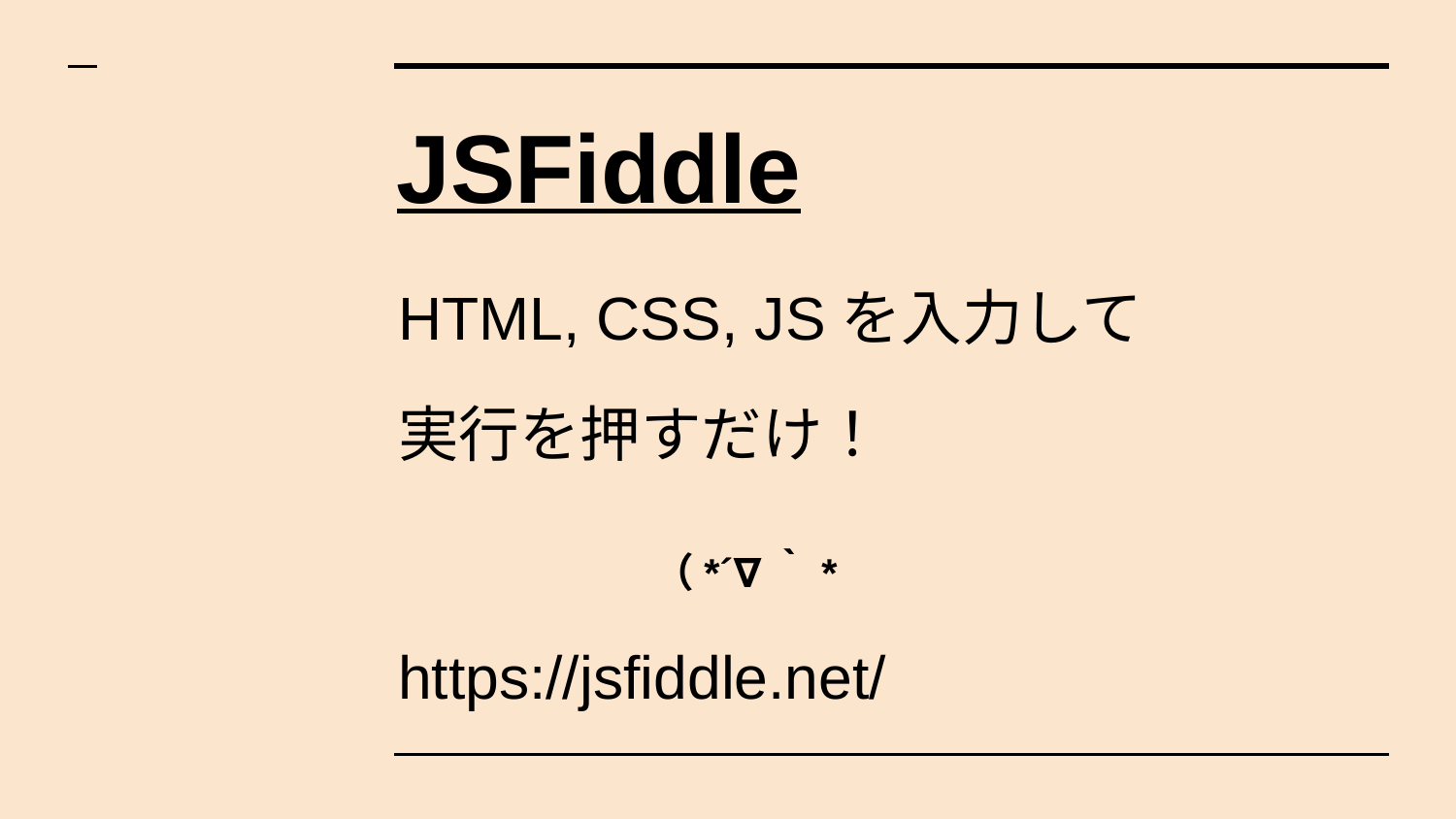

# JSFiddle
HTML, CSS, JSを入力して
実行を押すだけ！
　　　　　　　　　　　　　　　　　　　　　　　　　　　　　　　　　　　　　　　　　　　（*´∇｀*
https://jsfiddle.net/